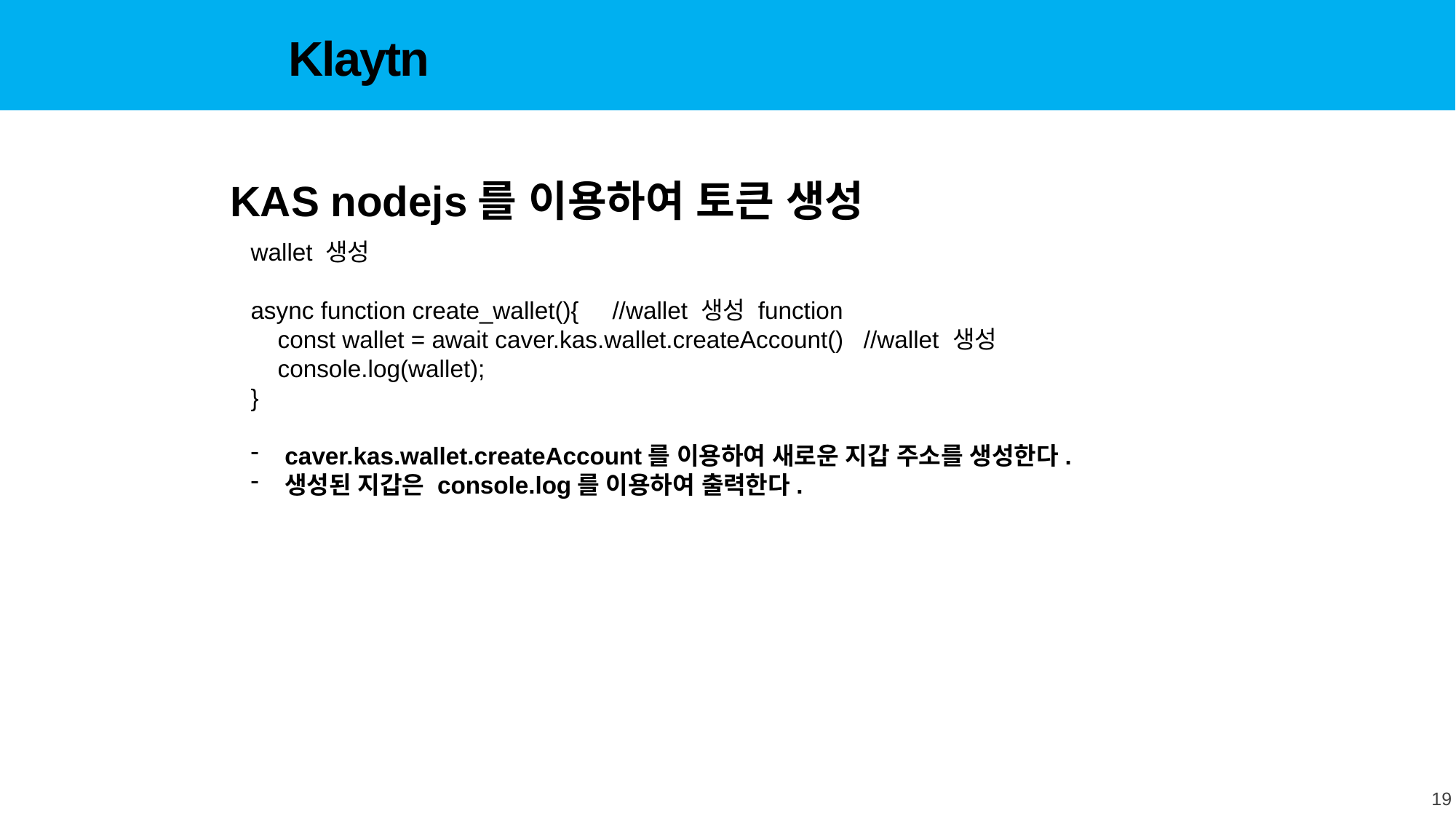

Klaytn
KAS nodejs를 이용하여 토큰 생성
wallet 생성

async function create_wallet(){     //wallet 생성 function
    const wallet = await caver.kas.wallet.createAccount()   //wallet 생성
    console.log(wallet);
}

caver.kas.wallet.createAccount를 이용하여 새로운 지갑 주소를 생성한다.
생성된 지갑은 console.log를 이용하여 출력한다.